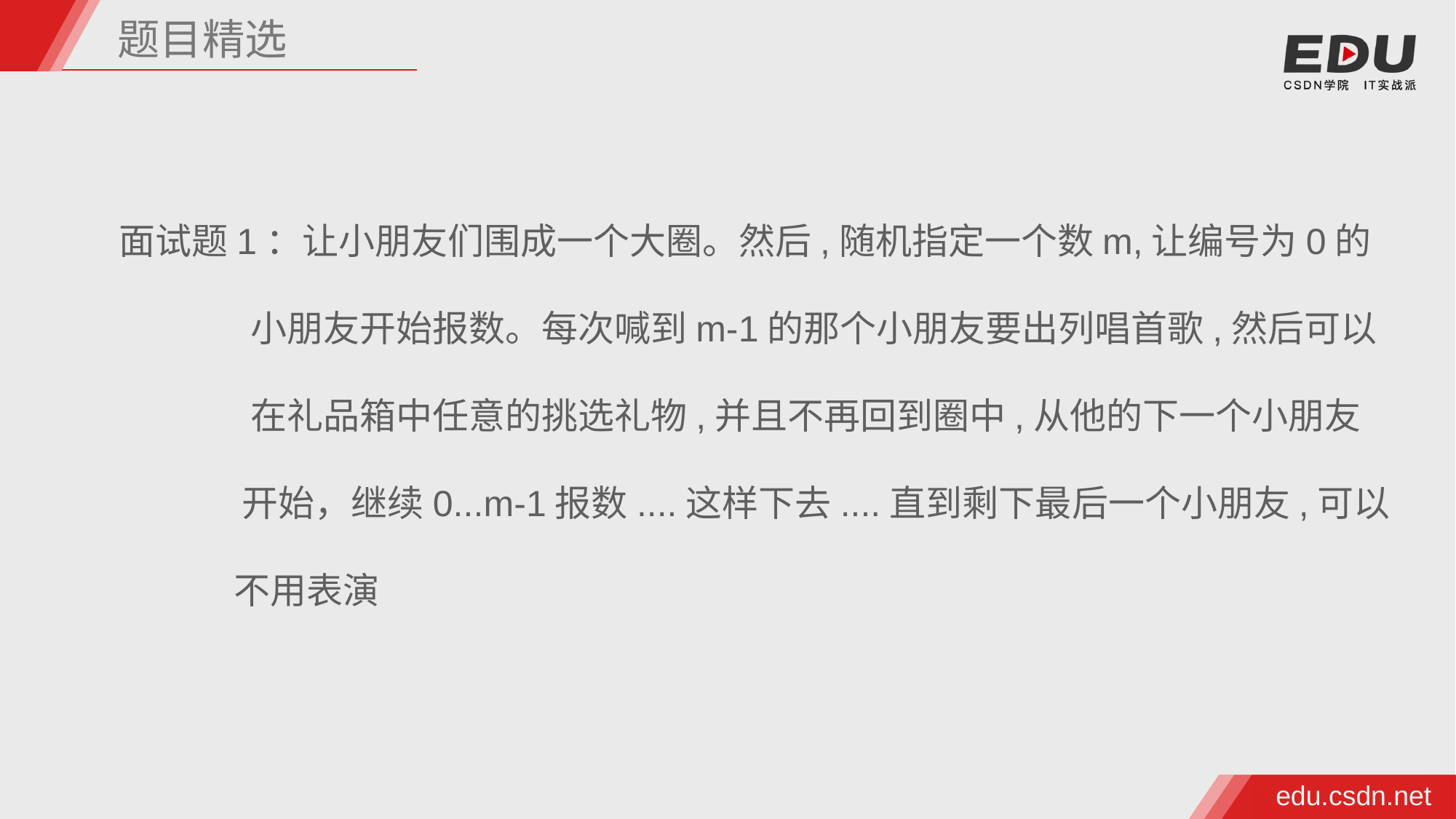

题目精选
面试题1：让小朋友们围成一个大圈。然后,随机指定一个数m,让编号为0的
               小朋友开始报数。每次喊到m-1的那个小朋友要出列唱首歌,然后可以
               在礼品箱中任意的挑选礼物,并且不再回到圈中,从他的下一个小朋友
              开始，继续0...m-1报数....这样下去....直到剩下最后一个小朋友,可以
             不用表演
edu.csdn.net